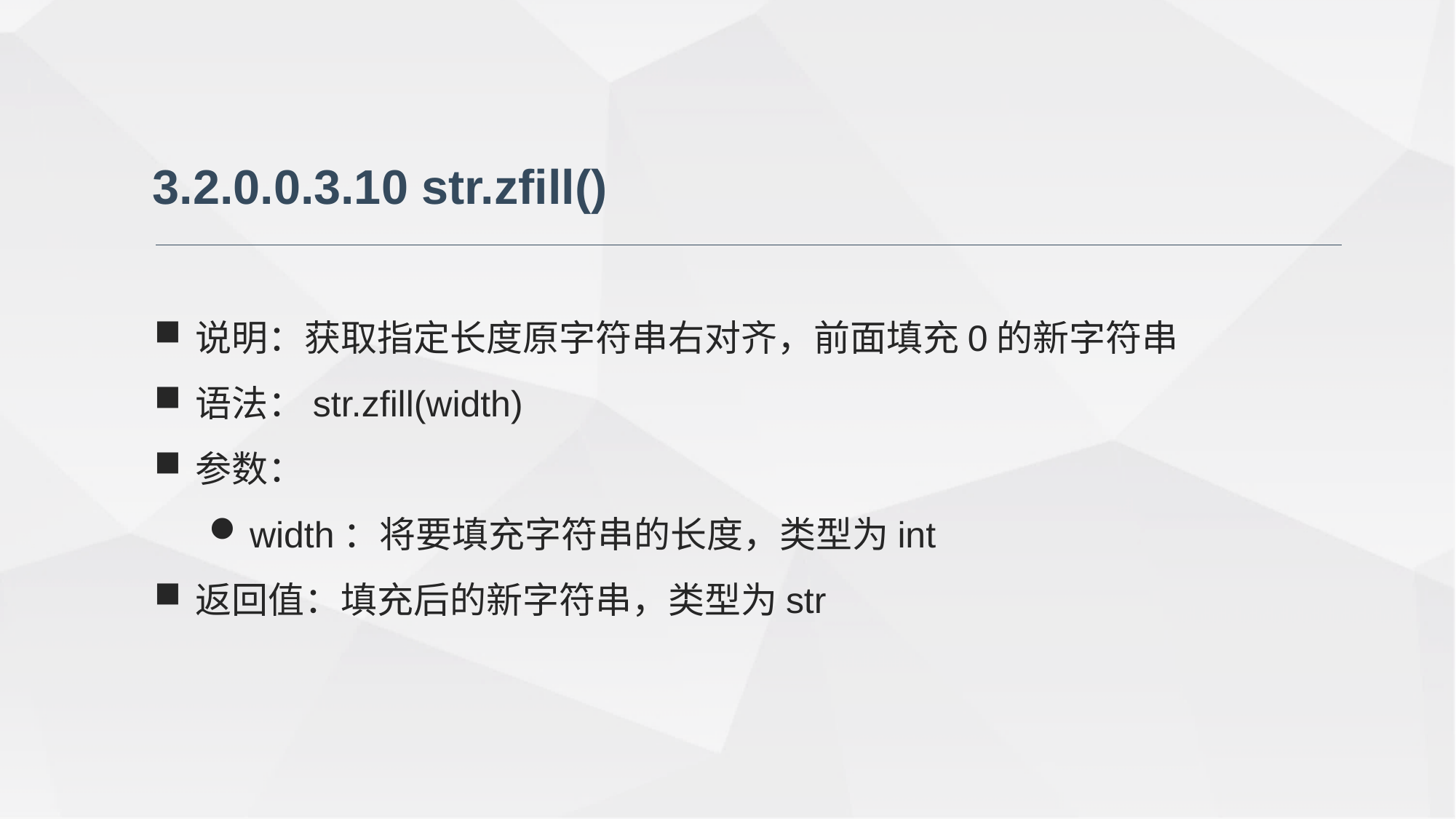

3.2.0.0.3.10 str.zfill()
说明：获取指定长度原字符串右对齐，前面填充0的新字符串
语法：str.zfill(width)
参数：
width：将要填充字符串的长度，类型为int
返回值：填充后的新字符串，类型为str